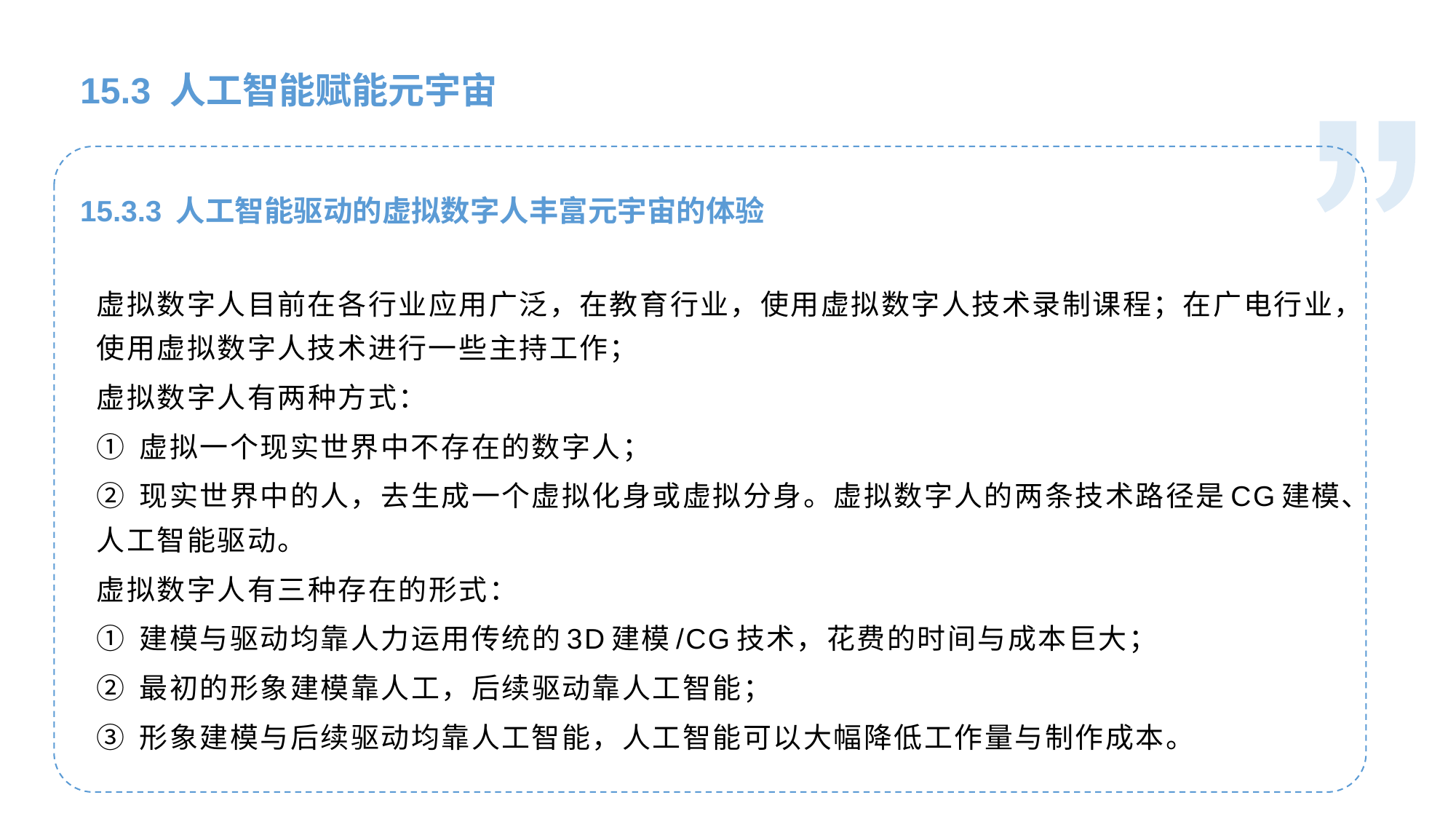

人工智能基础
15.3 人工智能赋能元宇宙

15.3.3 人工智能驱动的虚拟数字人丰富元宇宙的体验
虚拟数字人目前在各行业应用广泛，在教育行业，使用虚拟数字人技术录制课程；在广电行业，使用虚拟数字人技术进行一些主持工作；
虚拟数字人有两种方式：
① 虚拟一个现实世界中不存在的数字人；
② 现实世界中的人，去生成一个虚拟化身或虚拟分身。虚拟数字人的两条技术路径是CG建模、人工智能驱动。
虚拟数字人有三种存在的形式：
① 建模与驱动均靠人力运用传统的3D建模/CG技术，花费的时间与成本巨大；
② 最初的形象建模靠人工，后续驱动靠人工智能；
③ 形象建模与后续驱动均靠人工智能，人工智能可以大幅降低工作量与制作成本。